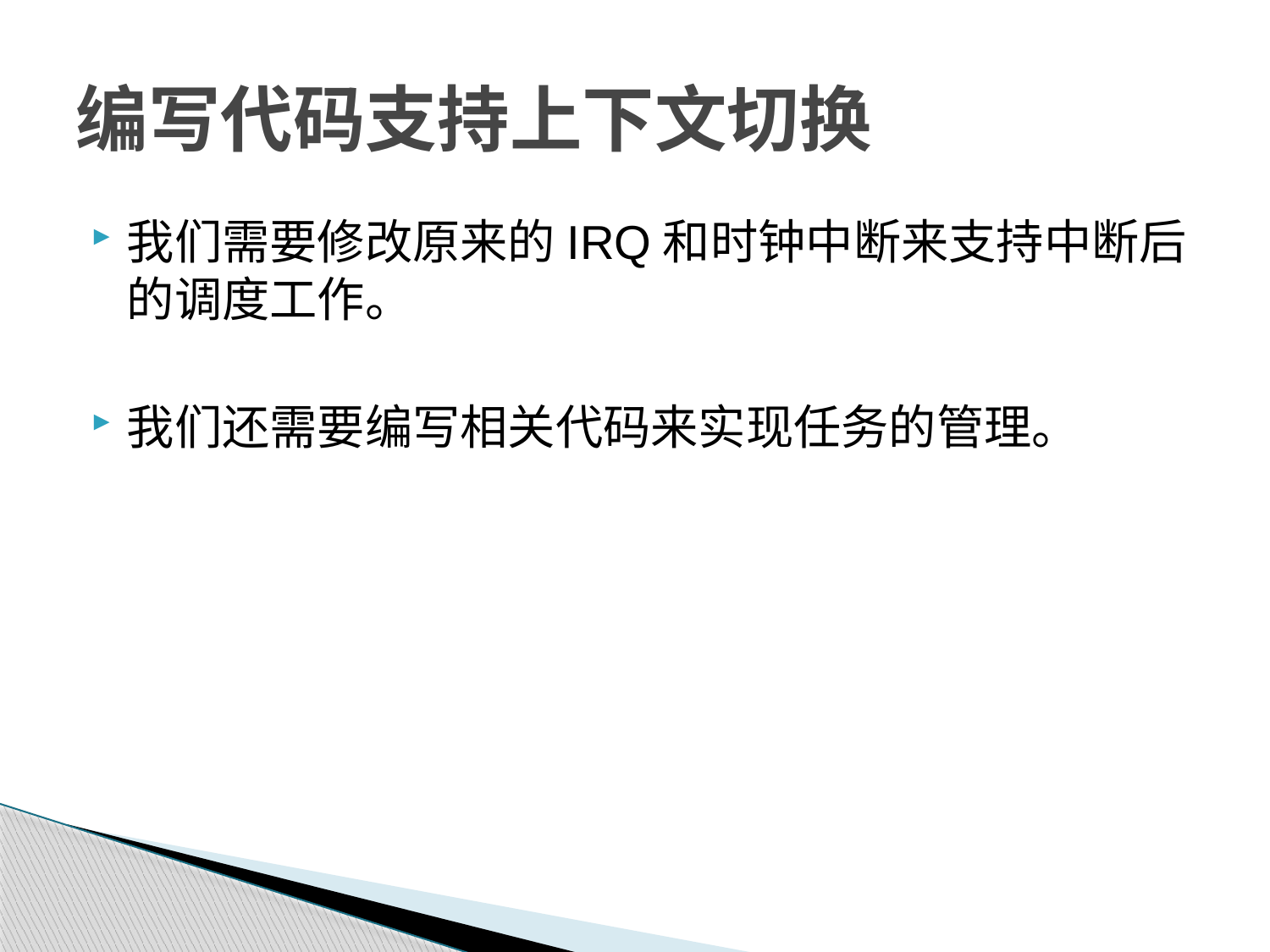

# 编写代码支持上下文切换
我们需要修改原来的IRQ和时钟中断来支持中断后的调度工作。

我们还需要编写相关代码来实现任务的管理。